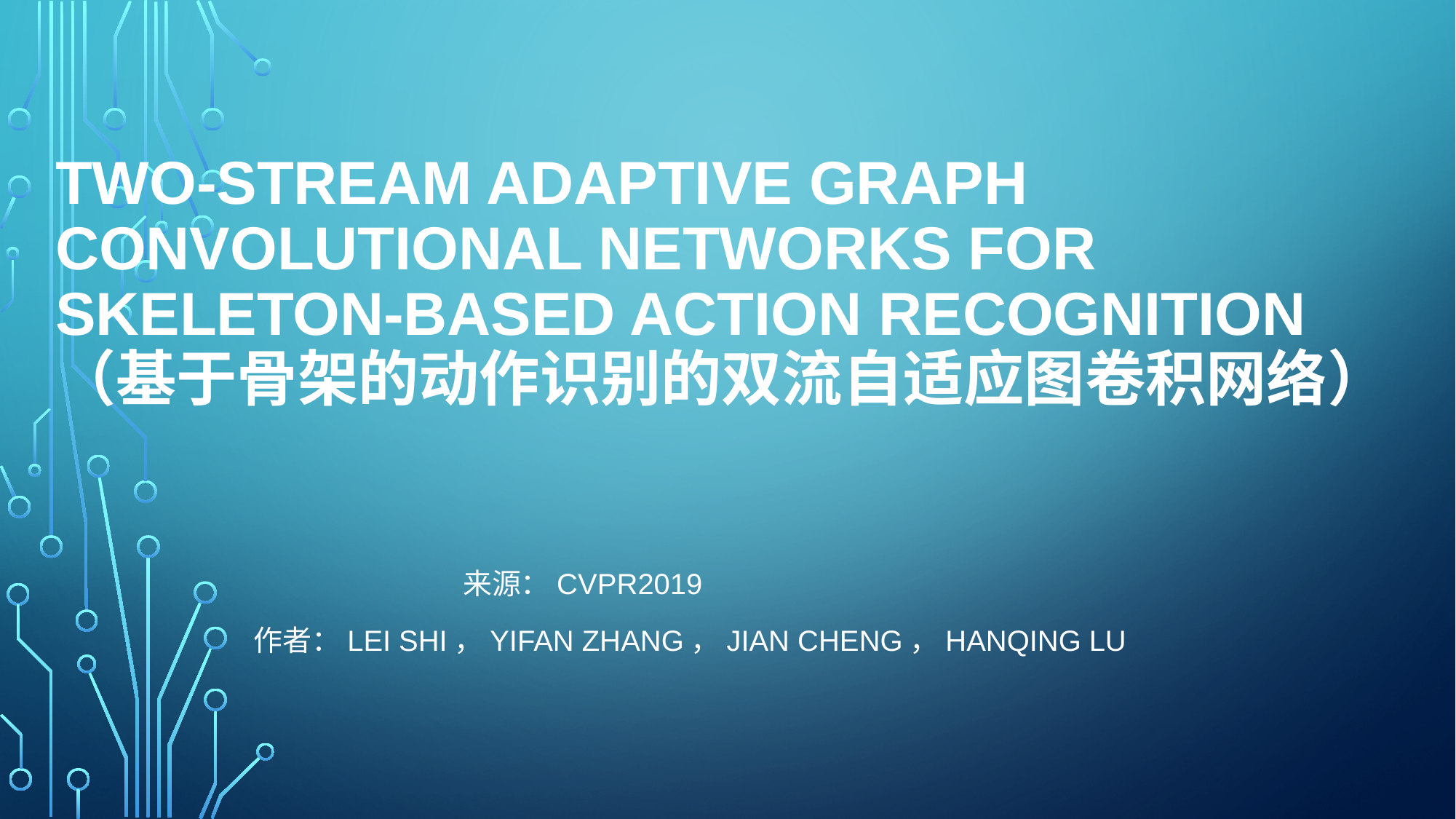

# Two-Stream Adaptive Graph Convolutional Networks for Skeleton-Based Action Recognition（基于骨架的动作识别的双流自适应图卷积网络）
                                     来源：CVPR2019
     作者：Lei Shi，Yifan Zhang，Jian Cheng，Hanqing Lu